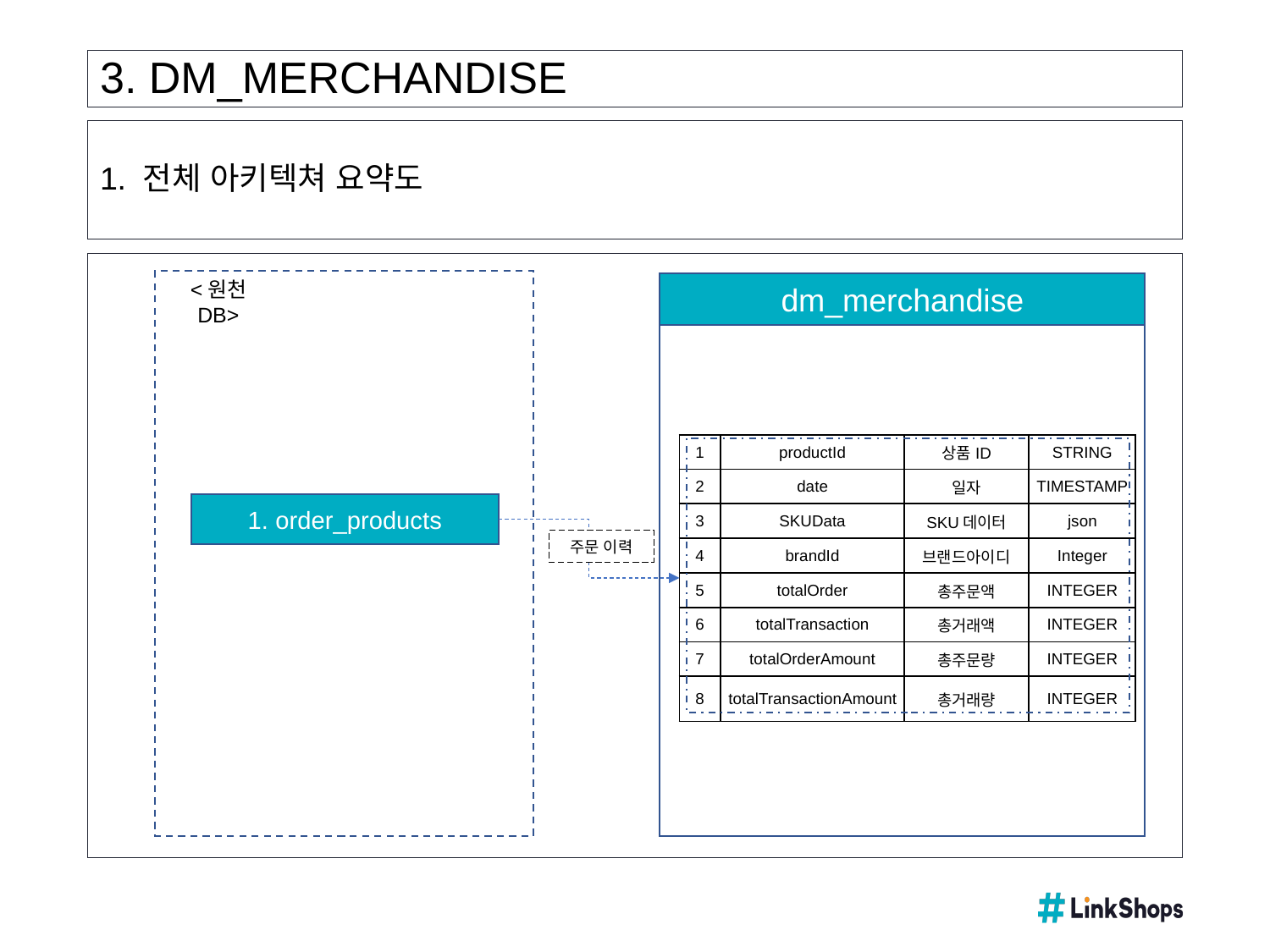

# 3. DM_MERCHANDISE
1. 전체 아키텍쳐 요약도
<원천 DB>

dm_merchandise

| 1 | productId | 상품ID | STRING |
| --- | --- | --- | --- |
| 2 | date | 일자 | TIMESTAMP |
| 3 | SKUData | SKU데이터 | json |
| 4 | brandId | 브랜드아이디 | Integer |
| 5 | totalOrder | 총주문액 | INTEGER |
| 6 | totalTransaction | 총거래액 | INTEGER |
| 7 | totalOrderAmount | 총주문량 | INTEGER |
| 8 | totalTransactionAmount | 총거래량 | INTEGER |

1. order_products
주문 이력